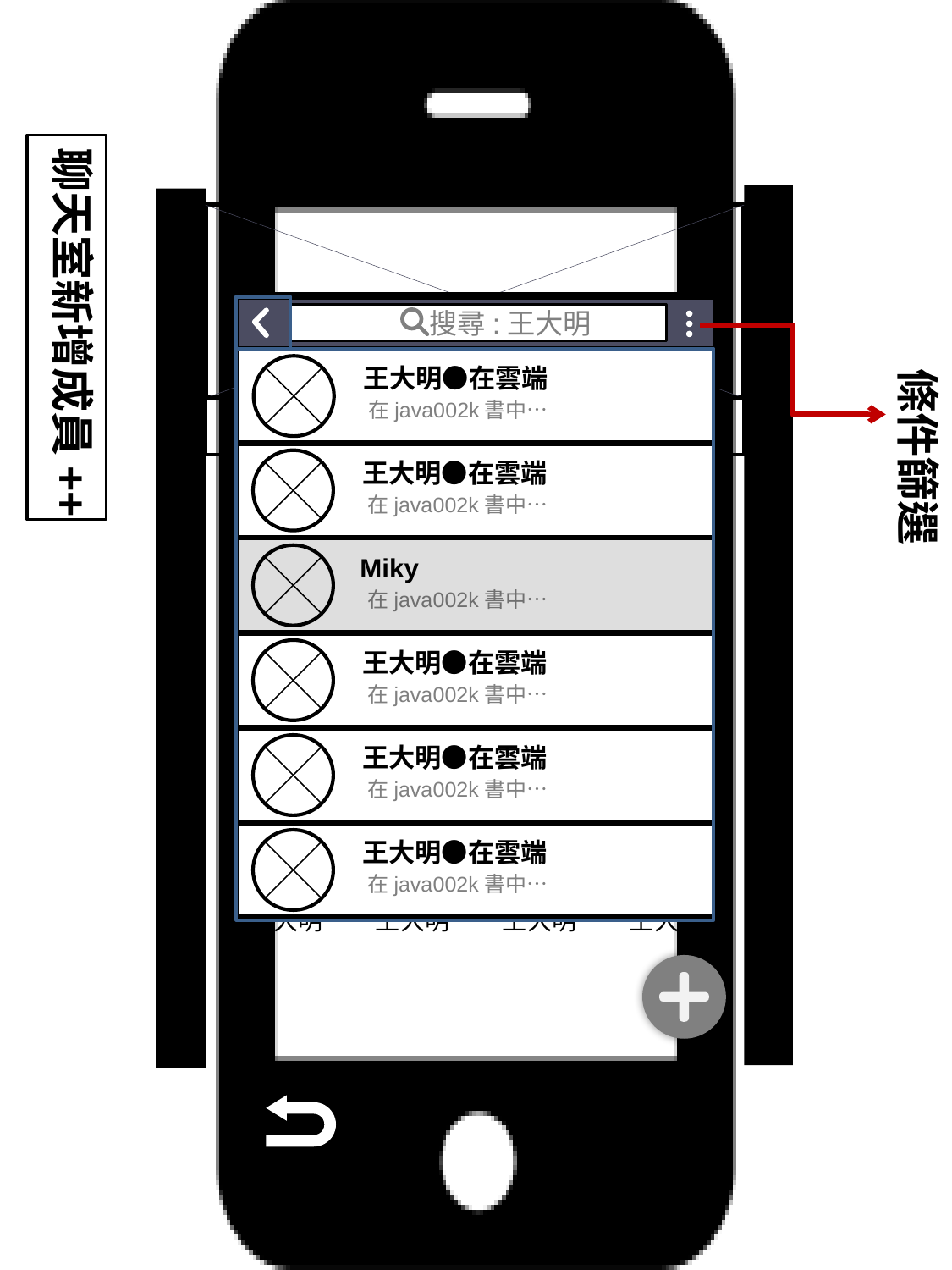

聊天室新增成員++

	搜尋:王大明

王大明●在雲端
在java002k書中…

王大明●在雲端
在java002k書中…

Miky
在java002k書中…

王大明●在雲端
在java002k書中…

王大明●在雲端
在java002k書中…

王大明●在雲端
在java002k書中…

java002在雲端

條件篩選

活動記錄
成員

王大明

奇蹟

王大明

王大明

王大明

王大明

王大明

王大明

王大明

王大明

王大明

王大明